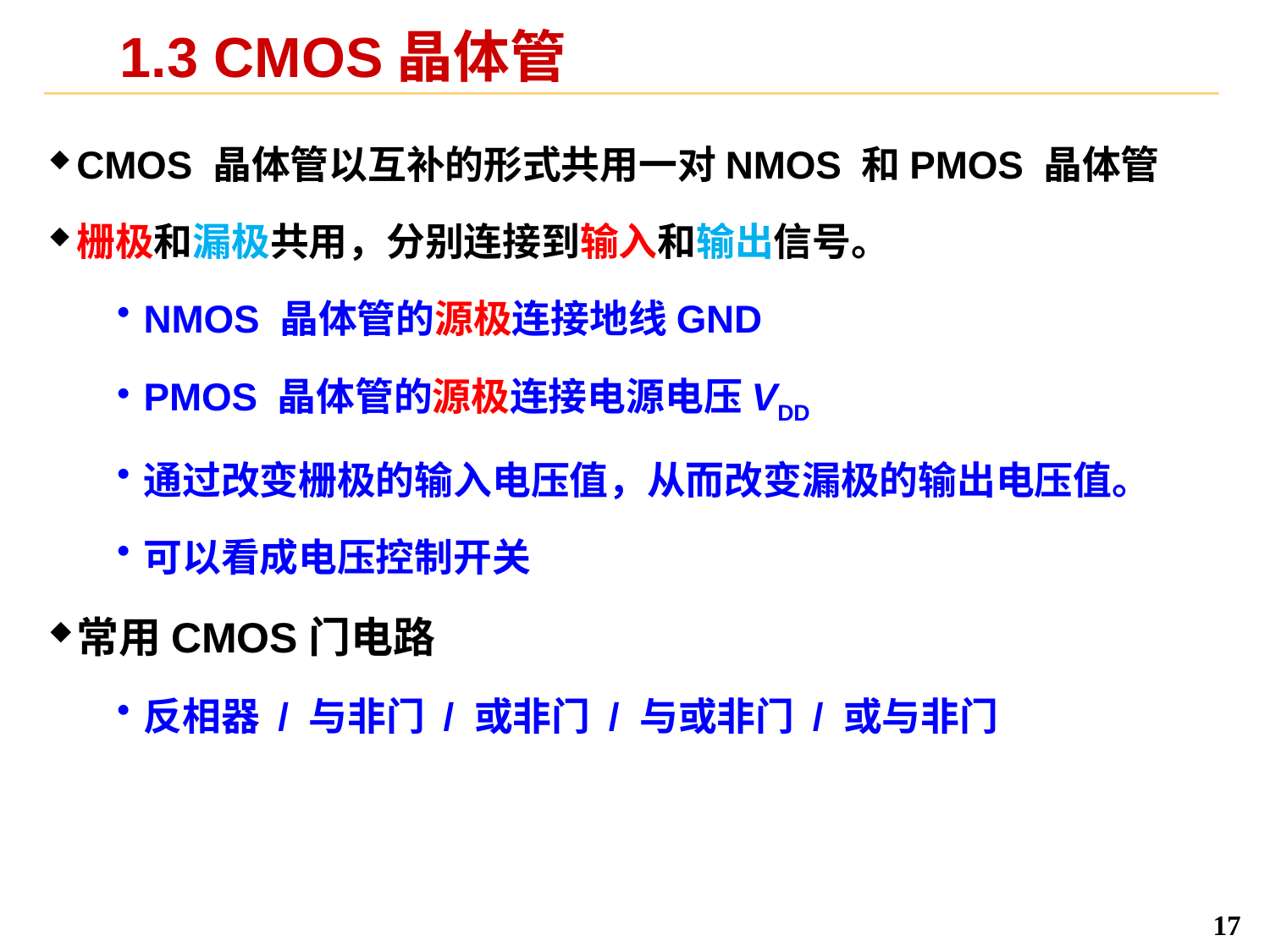

# 1.3 CMOS晶体管
CMOS 晶体管以互补的形式共用一对NMOS 和PMOS 晶体管
栅极和漏极共用，分别连接到输入和输出信号。
NMOS 晶体管的源极连接地线GND
PMOS 晶体管的源极连接电源电压VDD
通过改变栅极的输入电压值，从而改变漏极的输出电压值。
可以看成电压控制开关
常用CMOS门电路
反相器 / 与非门 / 或非门 / 与或非门 / 或与非门

17